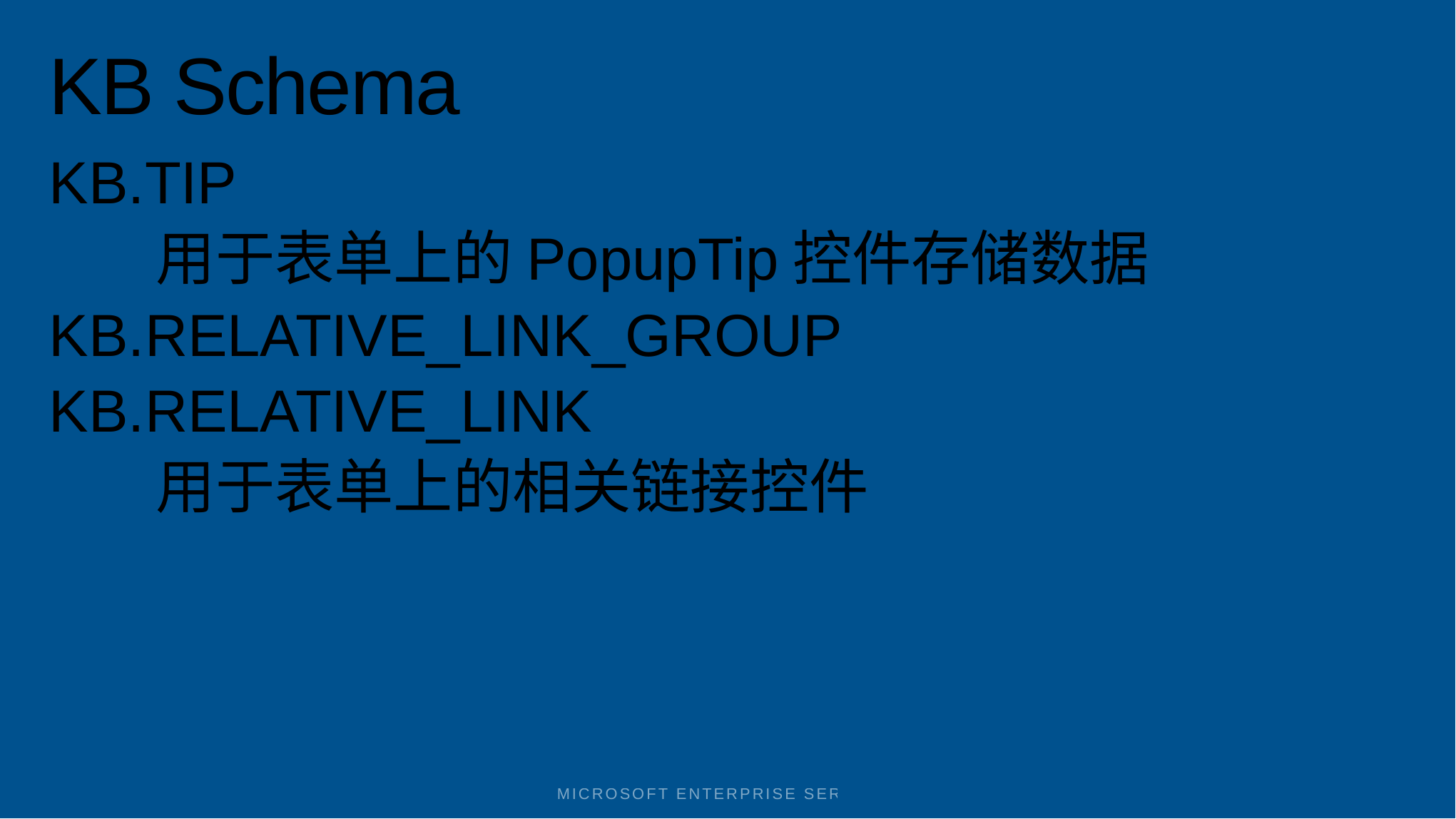

# KB Schema
KB.TIP
	用于表单上的PopupTip控件存储数据
KB.RELATIVE_LINK_GROUP
KB.RELATIVE_LINK
	用于表单上的相关链接控件